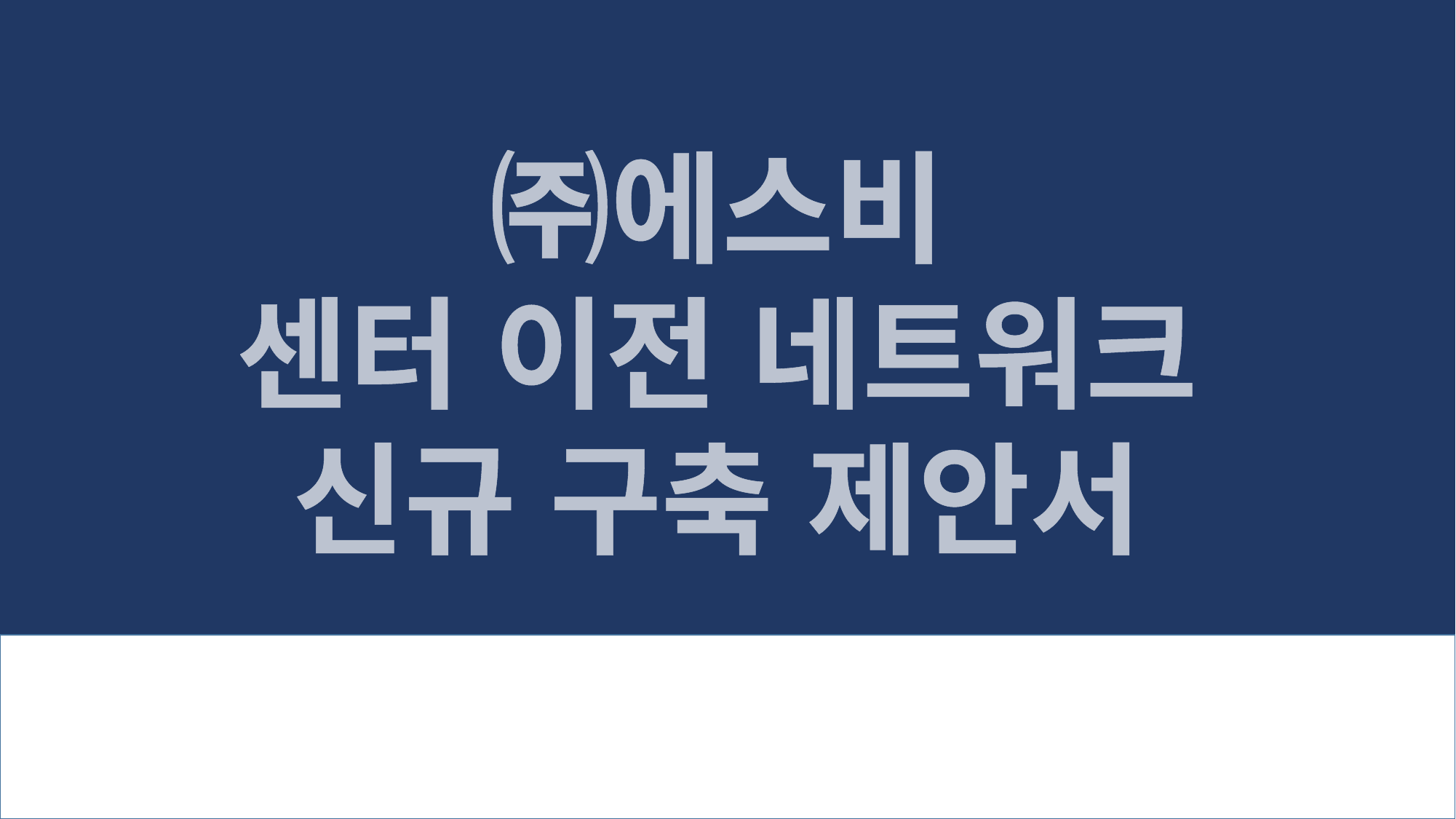

㈜에스비
센터 이전 네트워크 신규 구축 제안서